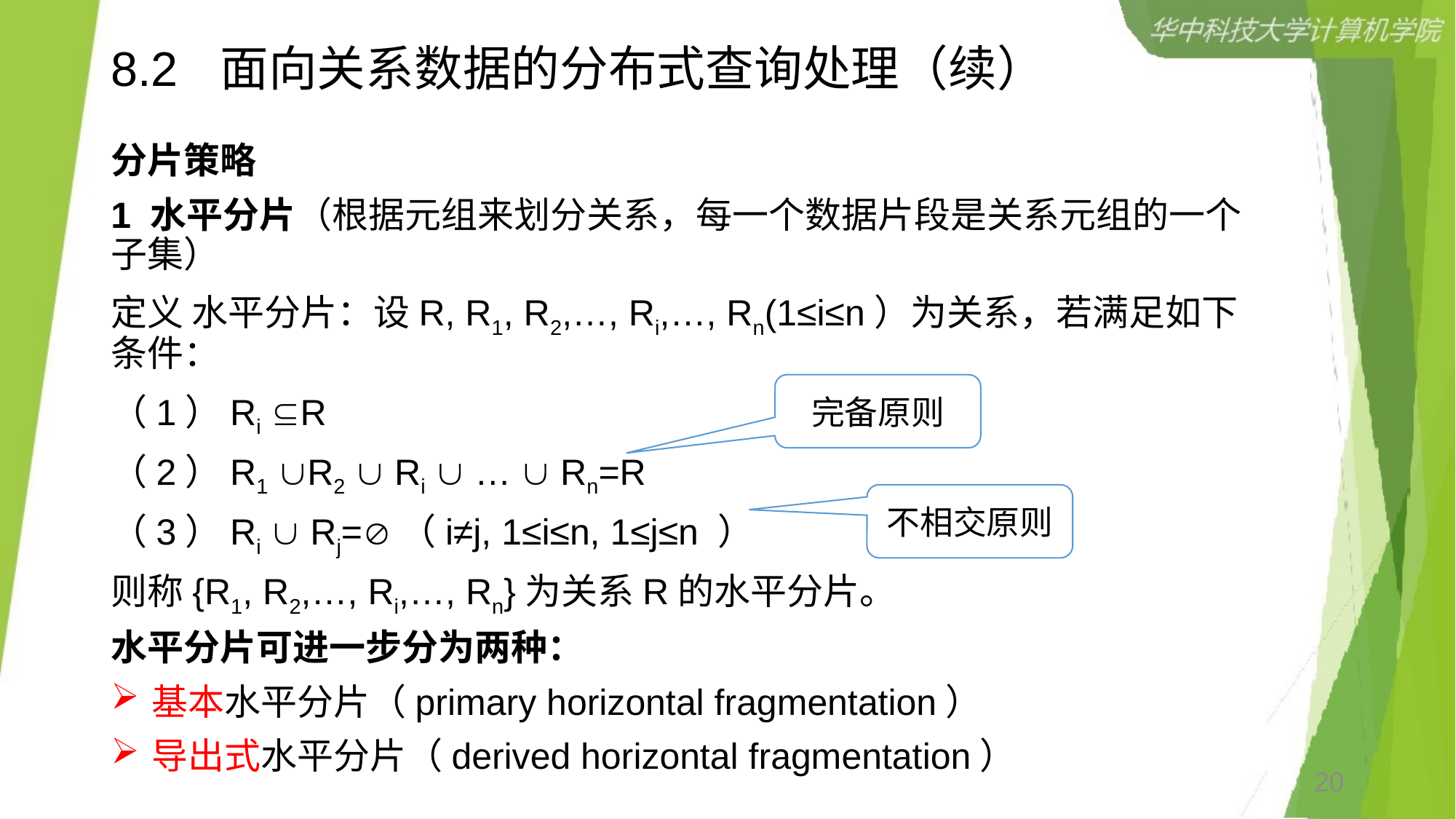

# 8.2	面向关系数据的分布式查询处理（续）
分片策略
1 水平分片（根据元组来划分关系，每一个数据片段是关系元组的一个子集）
定义 水平分片：设R, R1, R2,…, Ri,…, Rn(1≤i≤n）为关系，若满足如下条件：
（1）Ri ⊆R
（2）R1 ∪R2 ∪ Ri ∪ … ∪ Rn=R
（3）Ri ∪ Rj=∅（i≠j, 1≤i≤n, 1≤j≤n ）
则称{R1, R2,…, Ri,…, Rn}为关系R的水平分片。
水平分片可进一步分为两种：
基本水平分片（primary horizontal fragmentation）
导出式水平分片（derived horizontal fragmentation）
完备原则
不相交原则
20